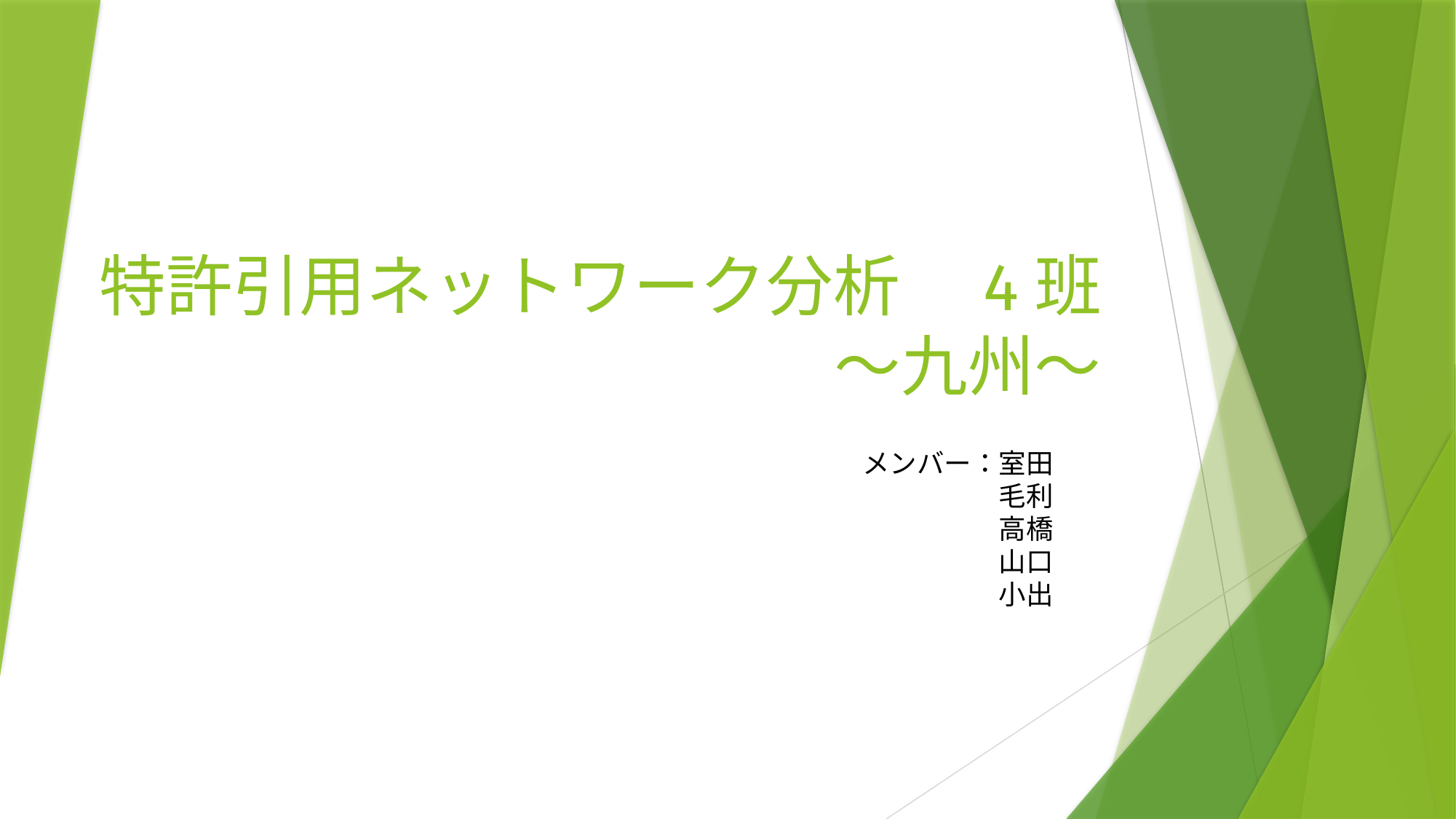

# 特許引用ネットワーク分析　4班 ～九州～
メンバー：室田
　　　　　毛利
　　　　　高橋
　　　　　山口
　　　　　小出